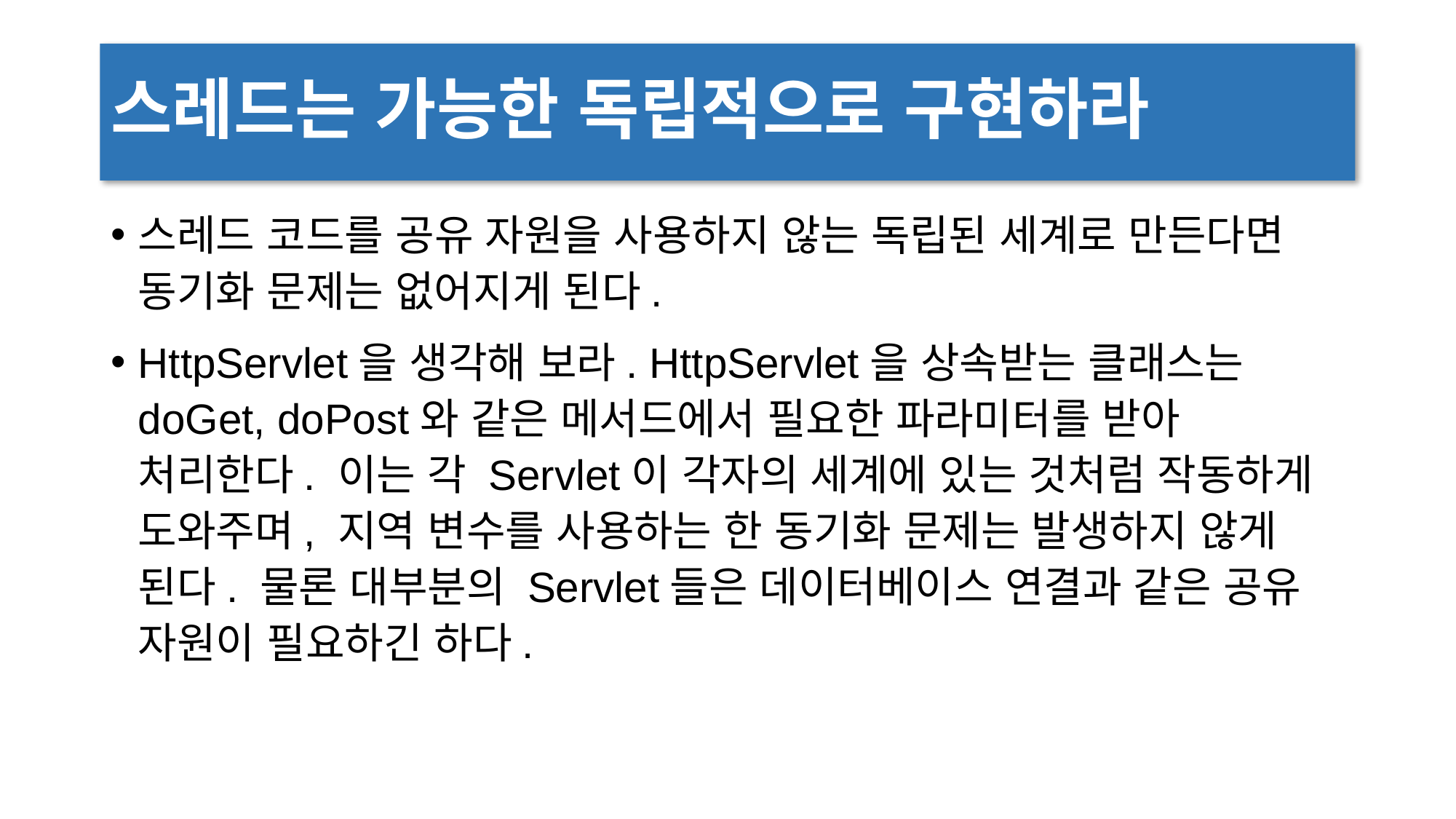

# 스레드는 가능한 독립적으로 구현하라
스레드 코드를 공유 자원을 사용하지 않는 독립된 세계로 만든다면 동기화 문제는 없어지게 된다.
HttpServlet을 생각해 보라. HttpServlet을 상속받는 클래스는 doGet, doPost와 같은 메서드에서 필요한 파라미터를 받아 처리한다. 이는 각 Servlet이 각자의 세계에 있는 것처럼 작동하게 도와주며, 지역 변수를 사용하는 한 동기화 문제는 발생하지 않게 된다. 물론 대부분의 Servlet들은 데이터베이스 연결과 같은 공유 자원이 필요하긴 하다.